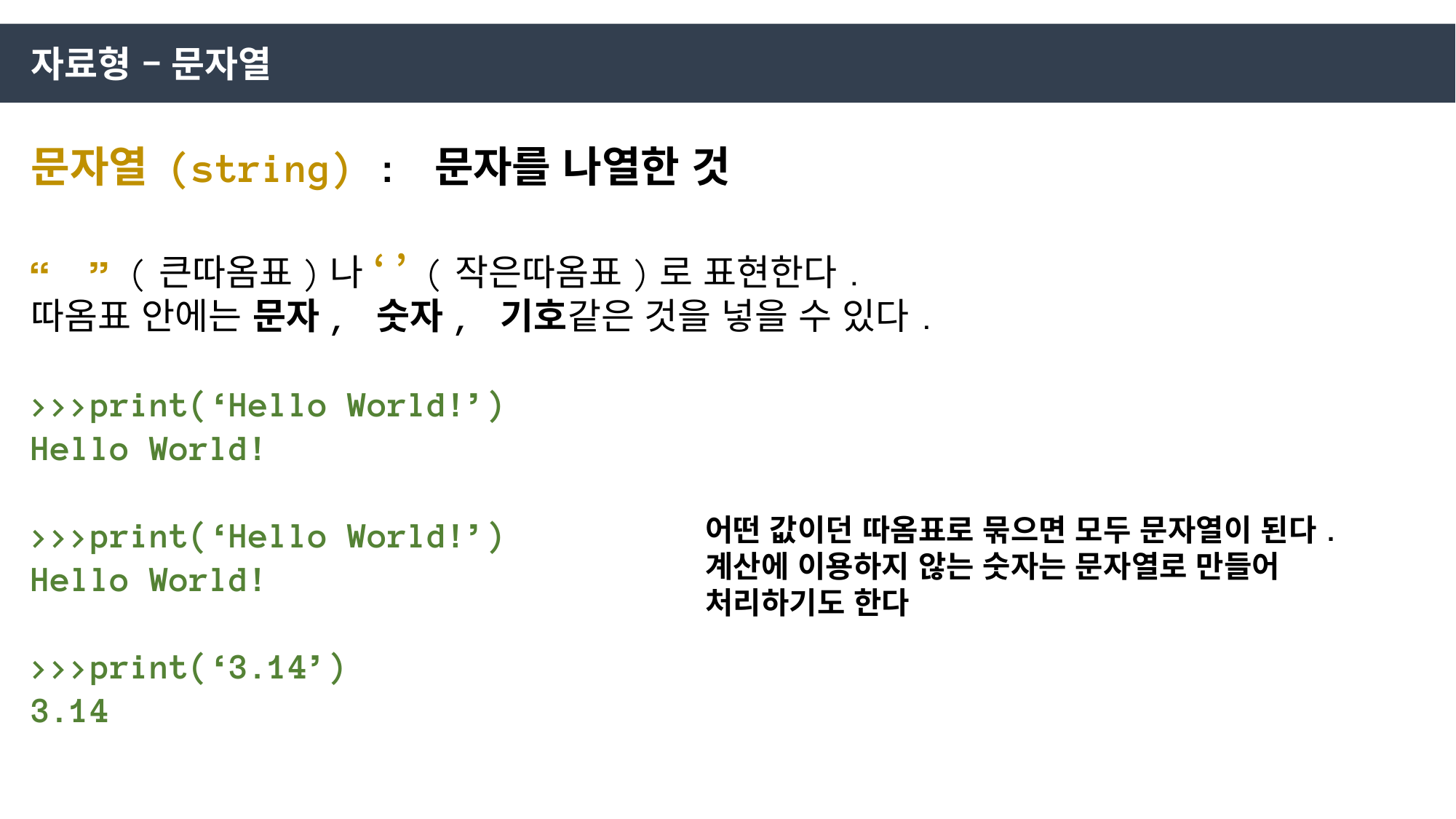

자료형 – 문자열

문자열 (string) : 문자를 나열한 것

“  ” (큰따옴표)나 ‘ ’ (작은따옴표)로 표현한다.
따옴표 안에는 문자, 숫자, 기호같은 것을 넣을 수 있다.

>>>print(‘Hello World!’)
Hello World!

>>>print(‘Hello World!’)
Hello World!

>>>print(‘3.14’)
3.14

어떤 값이던 따옴표로 묶으면 모두 문자열이 된다.
계산에 이용하지 않는 숫자는 문자열로 만들어 처리하기도 한다